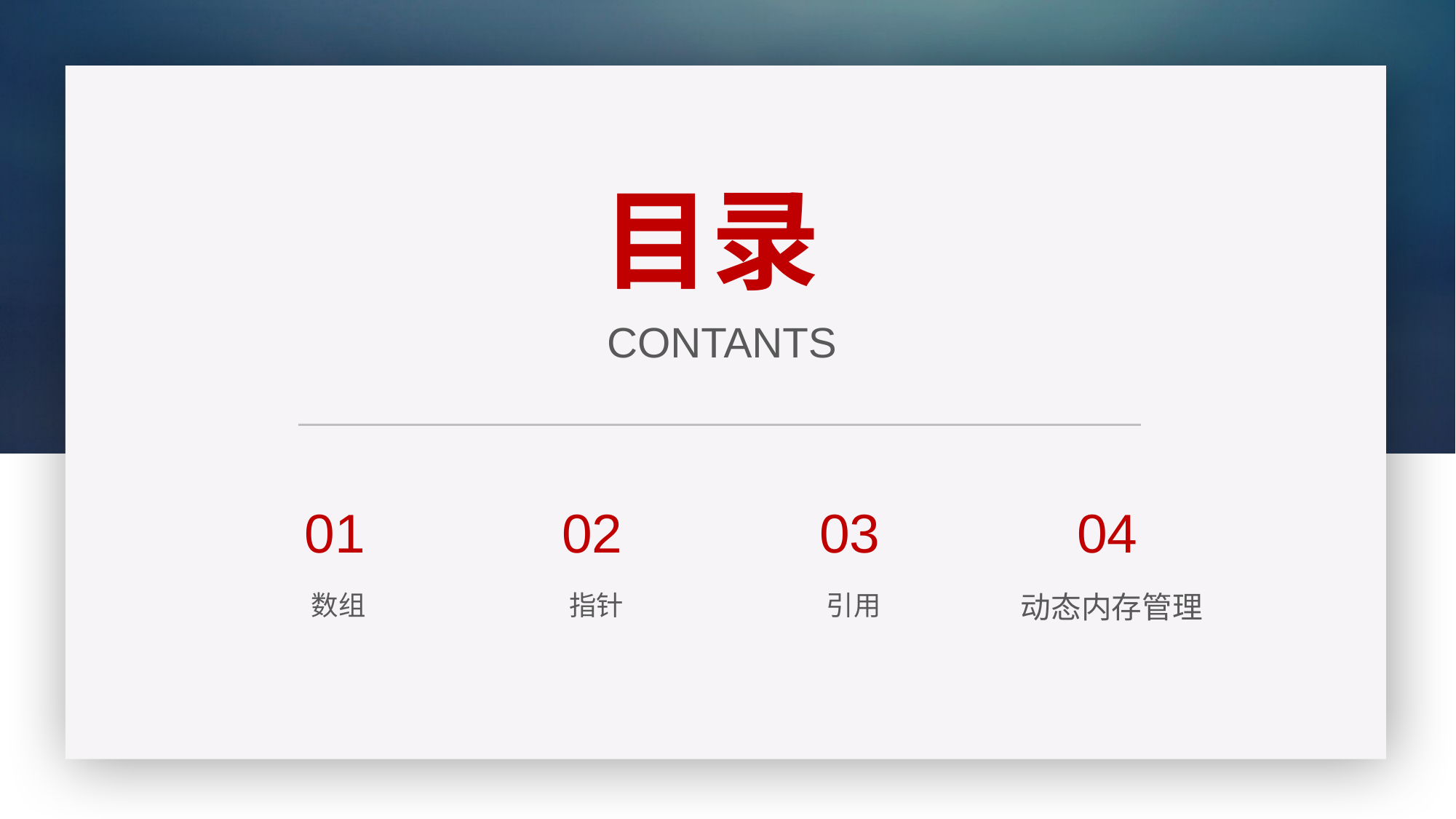

目录
CONTANTS
01
数组
02
指针
03
引用
04
动态内存管理